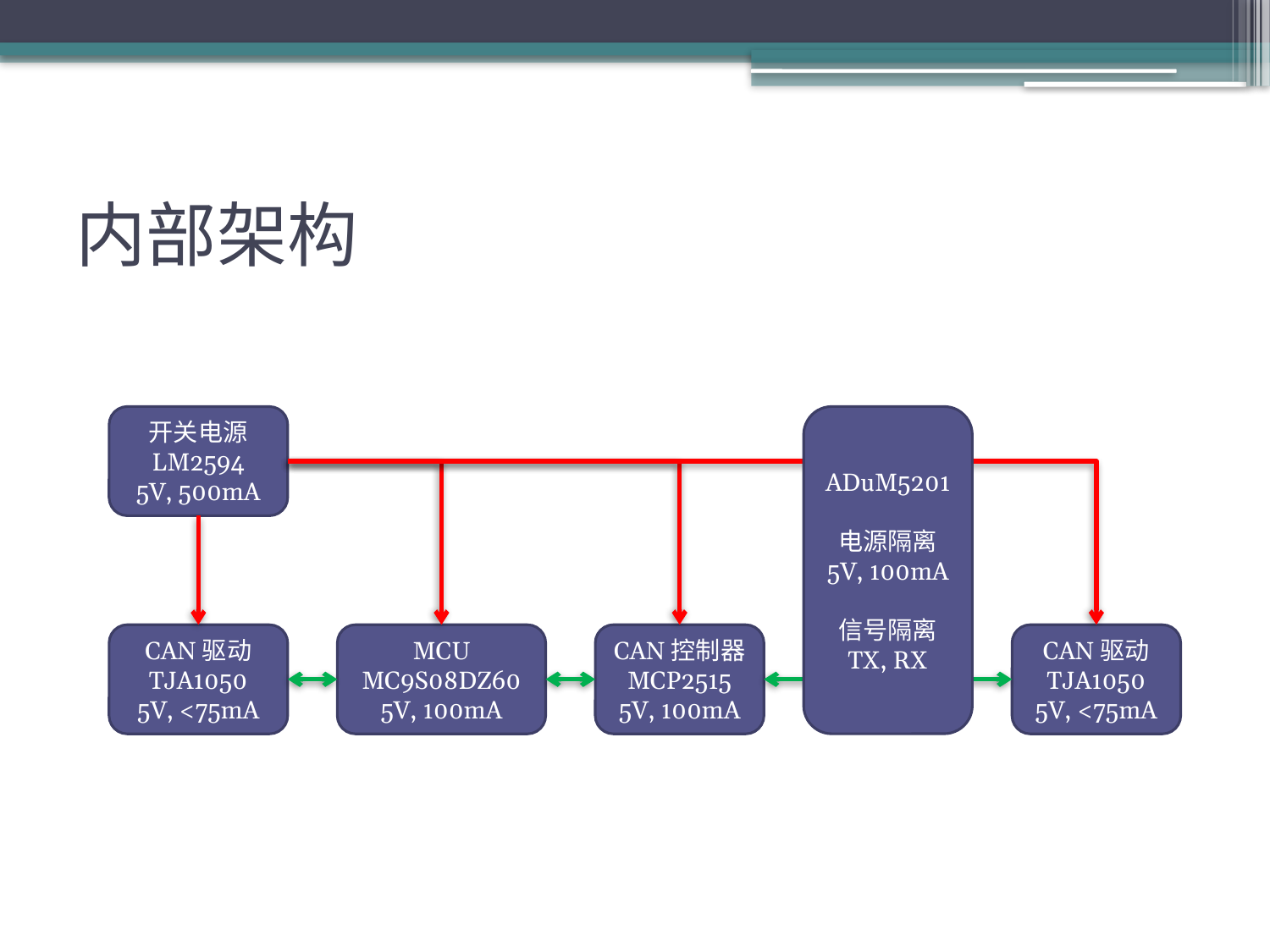

# 内部架构
开关电源
LM2594
5V, 500mA
ADuM5201

电源隔离
5V, 100mA

信号隔离
TX, RX
CAN驱动
TJA1050
5V, <75mA
MCU
MC9S08DZ60
5V, 100mA
CAN控制器
MCP2515
5V, 100mA
CAN驱动
TJA1050
5V, <75mA